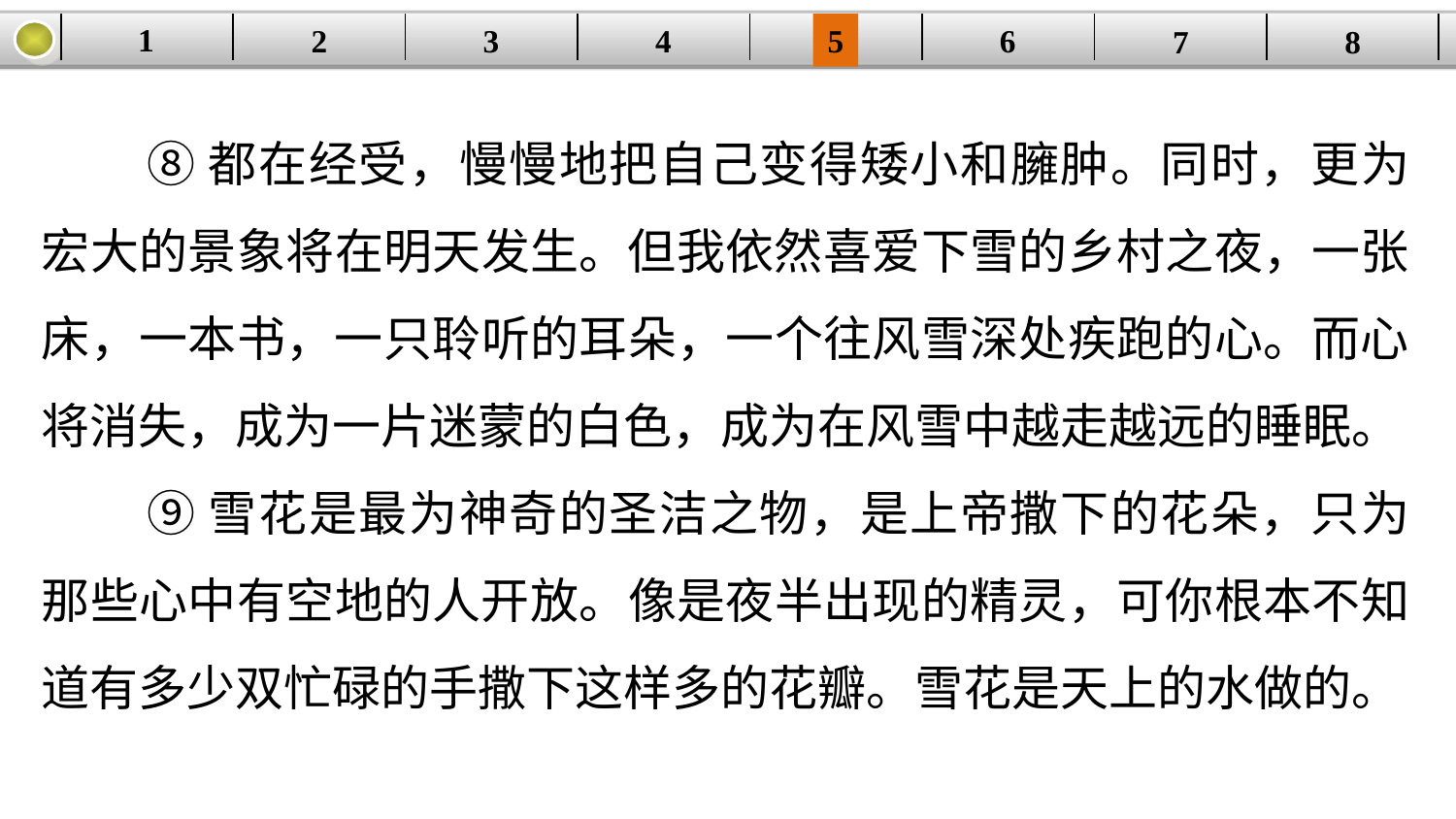

1
2
3
4
|  |  |  |  |  |  |  |  |
| --- | --- | --- | --- | --- | --- | --- | --- |
5
6
7
8

⑧都在经受，慢慢地把自己变得矮小和臃肿。同时，更为宏大的景象将在明天发生。但我依然喜爱下雪的乡村之夜，一张床，一本书，一只聆听的耳朵，一个往风雪深处疾跑的心。而心将消失，成为一片迷蒙的白色，成为在风雪中越走越远的睡眠。
⑨雪花是最为神奇的圣洁之物，是上帝撒下的花朵，只为那些心中有空地的人开放。像是夜半出现的精灵，可你根本不知道有多少双忙碌的手撒下这样多的花瓣。雪花是天上的水做的。